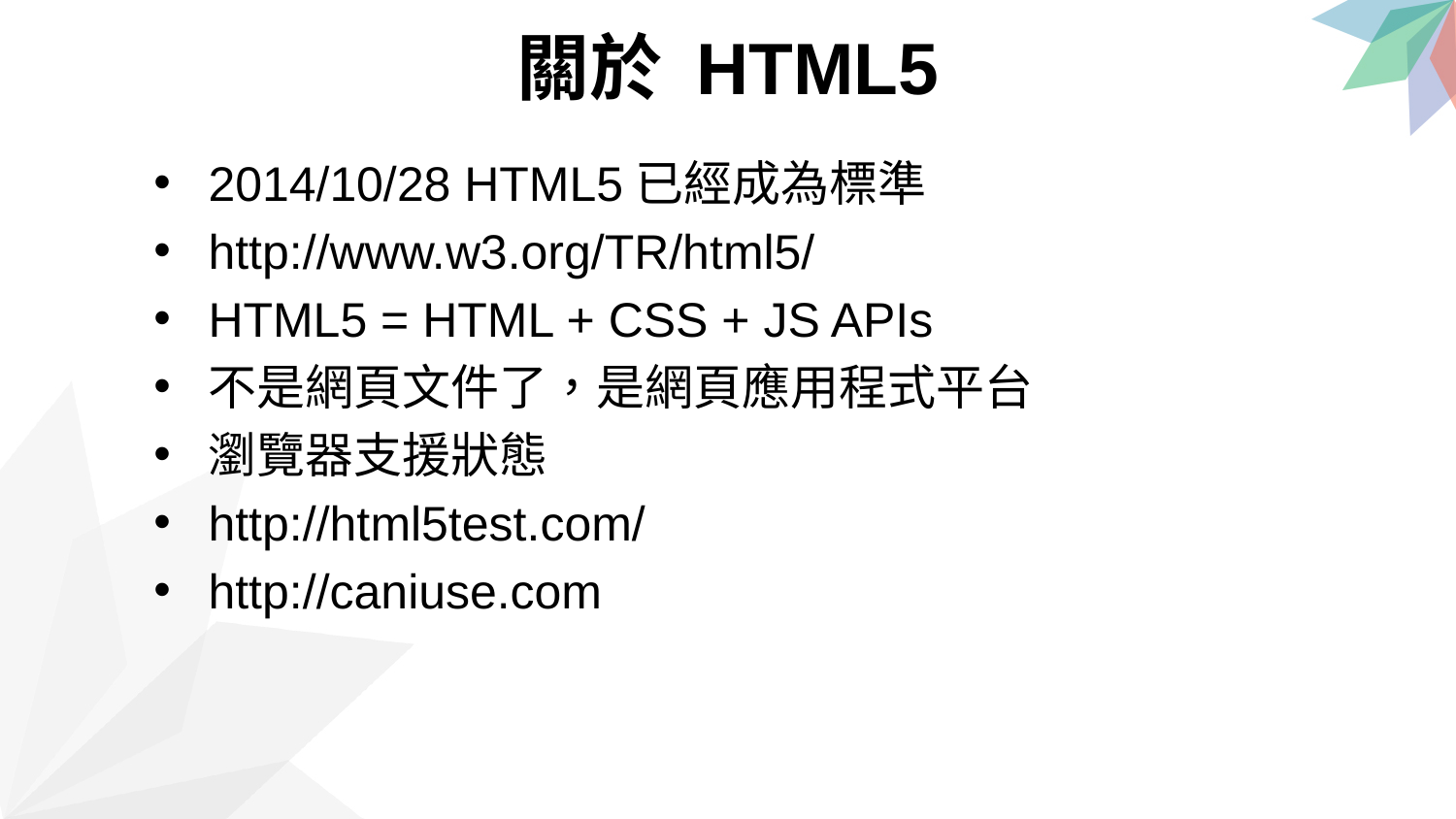

關於 HTML5
2014/10/28 HTML5已經成為標準
http://www.w3.org/TR/html5/
HTML5 = HTML + CSS + JS APIs
不是網頁文件了，是網頁應用程式平台
瀏覽器支援狀態
http://html5test.com/
http://caniuse.com